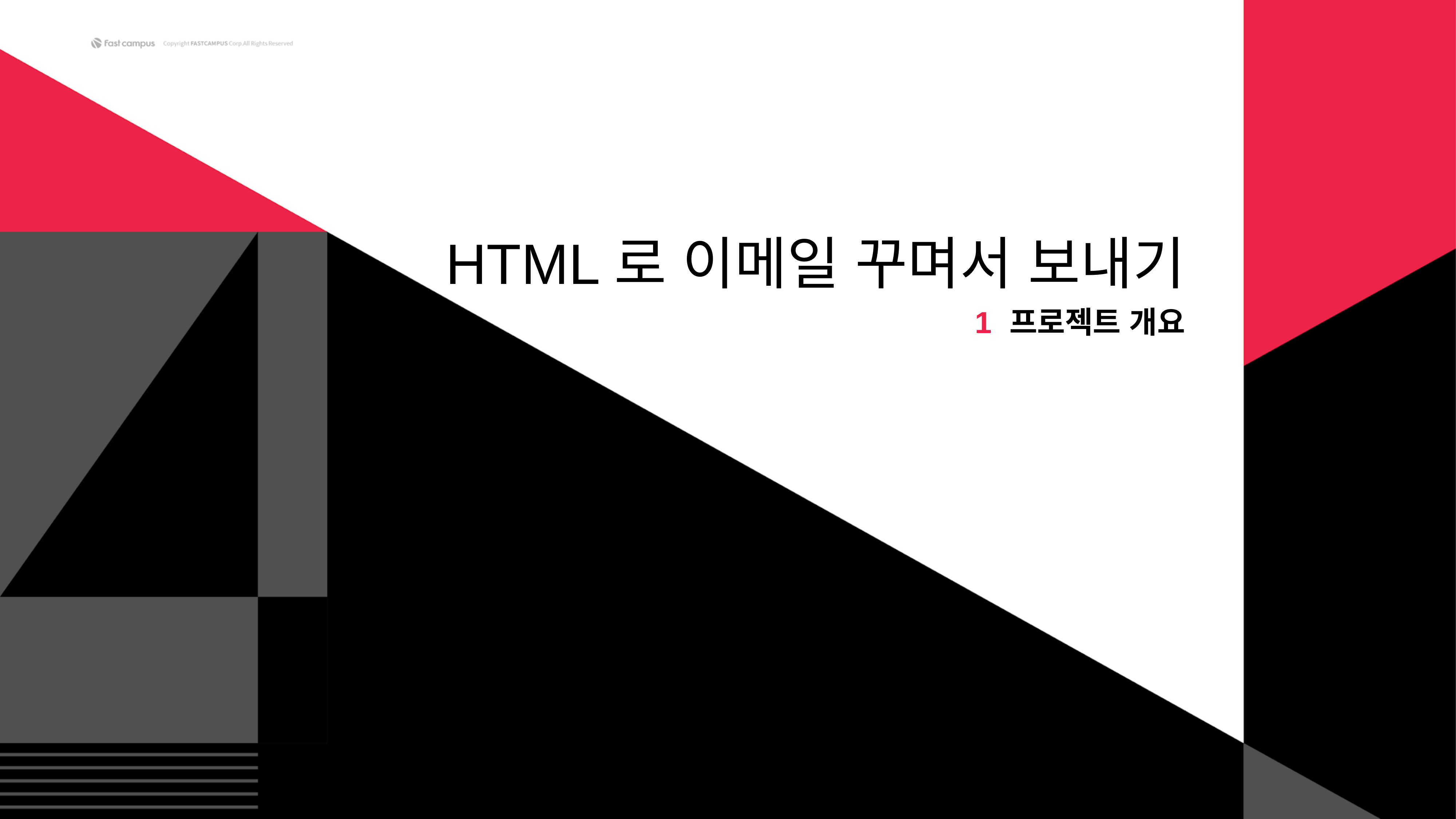

# HTML로 이메일 꾸며서 보내기
프로젝트 개요
1